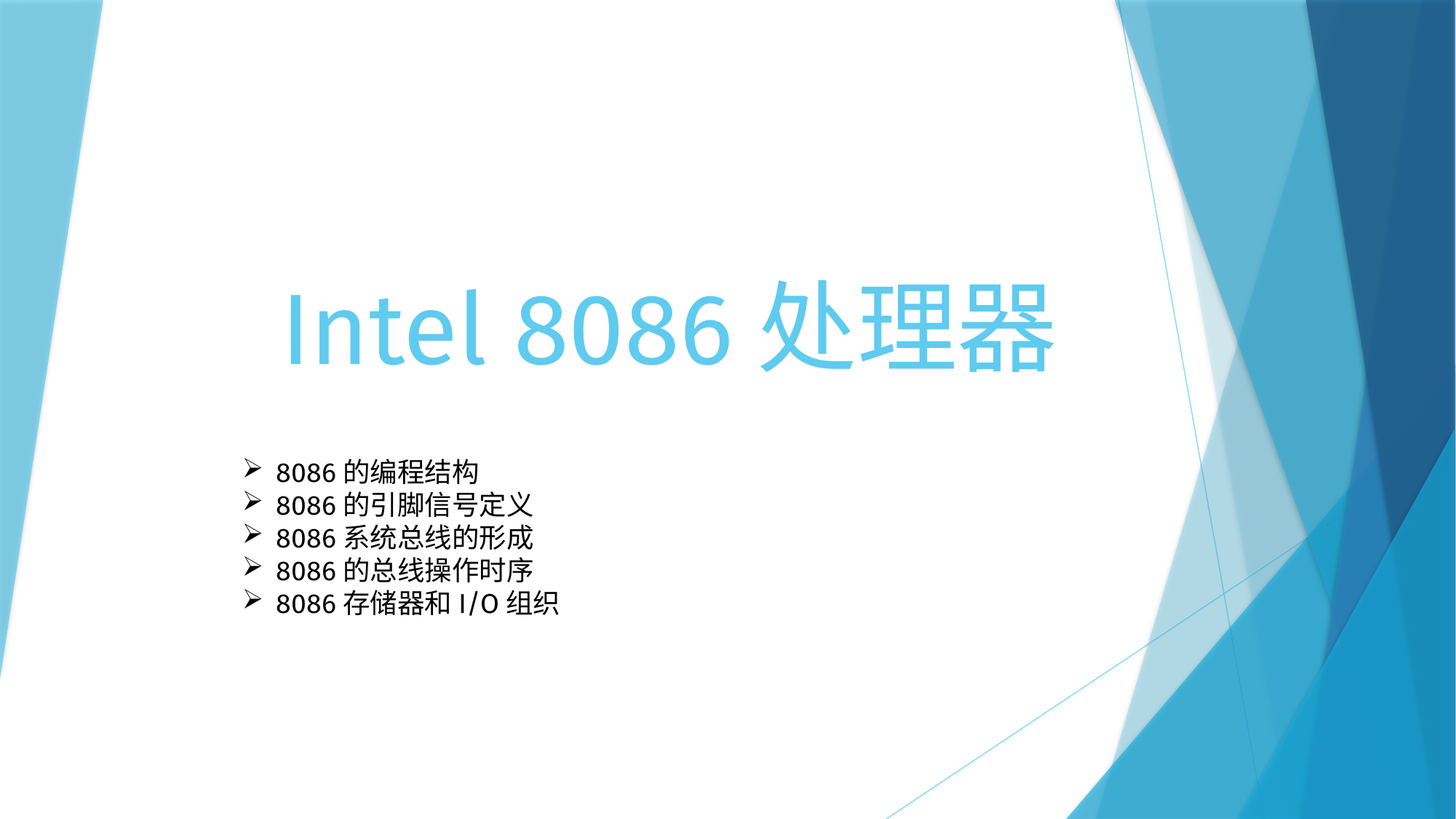

# Intel 8086处理器
8086的编程结构
8086的引脚信号定义
8086系统总线的形成
8086的总线操作时序
8086存储器和I/O组织